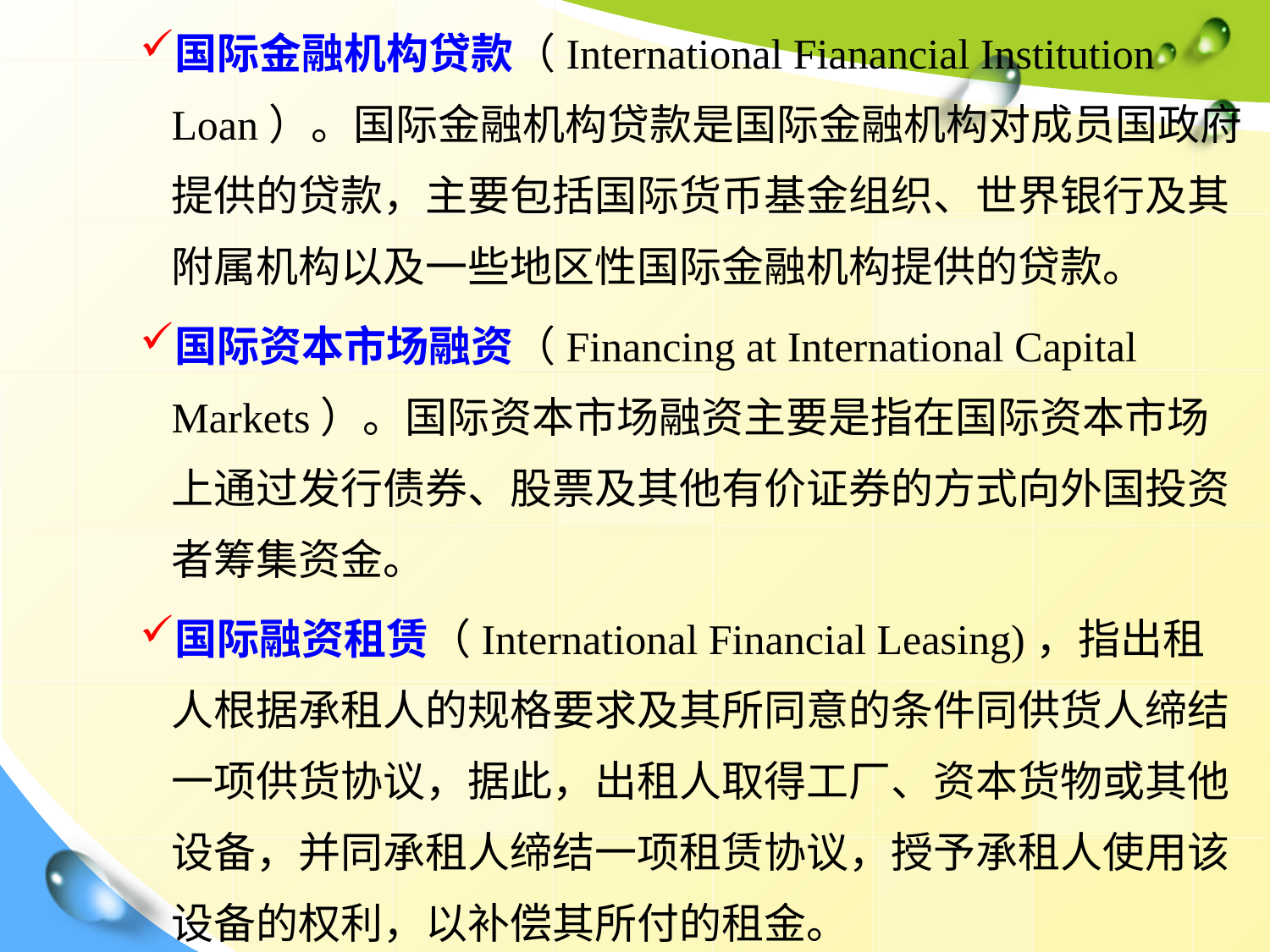

国际金融机构贷款（International Fianancial Institution Loan）。国际金融机构贷款是国际金融机构对成员国政府提供的贷款，主要包括国际货币基金组织、世界银行及其附属机构以及一些地区性国际金融机构提供的贷款。
国际资本市场融资（Financing at International Capital Markets）。国际资本市场融资主要是指在国际资本市场上通过发行债券、股票及其他有价证券的方式向外国投资者筹集资金。
国际融资租赁（International Financial Leasing)，指出租人根据承租人的规格要求及其所同意的条件同供货人缔结一项供货协议，据此，出租人取得工厂、资本货物或其他设备，并同承租人缔结一项租赁协议，授予承租人使用该设备的权利，以补偿其所付的租金。